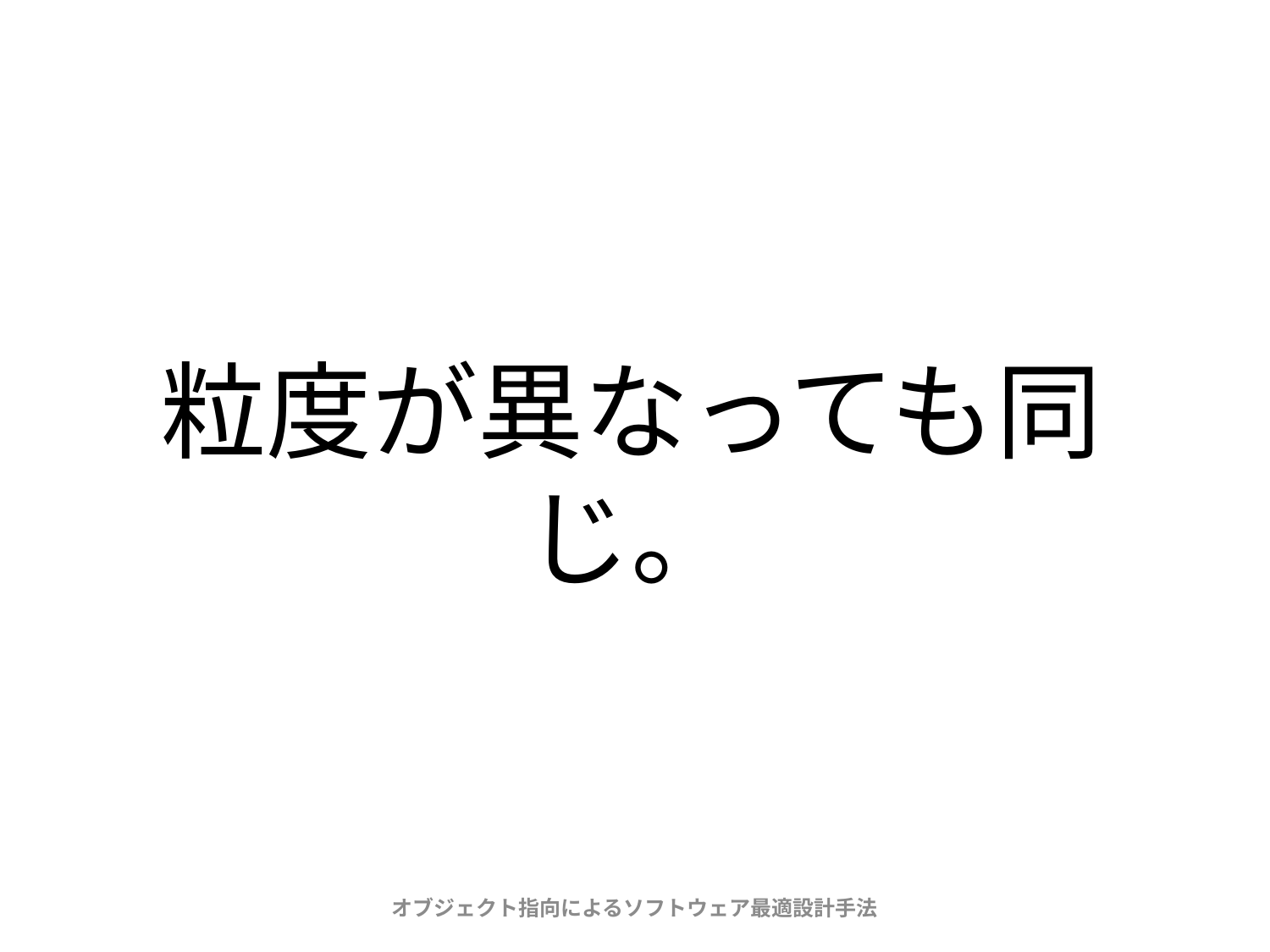

# 粒度が異なっても同じ。
オブジェクト指向によるソフトウェア最適設計手法